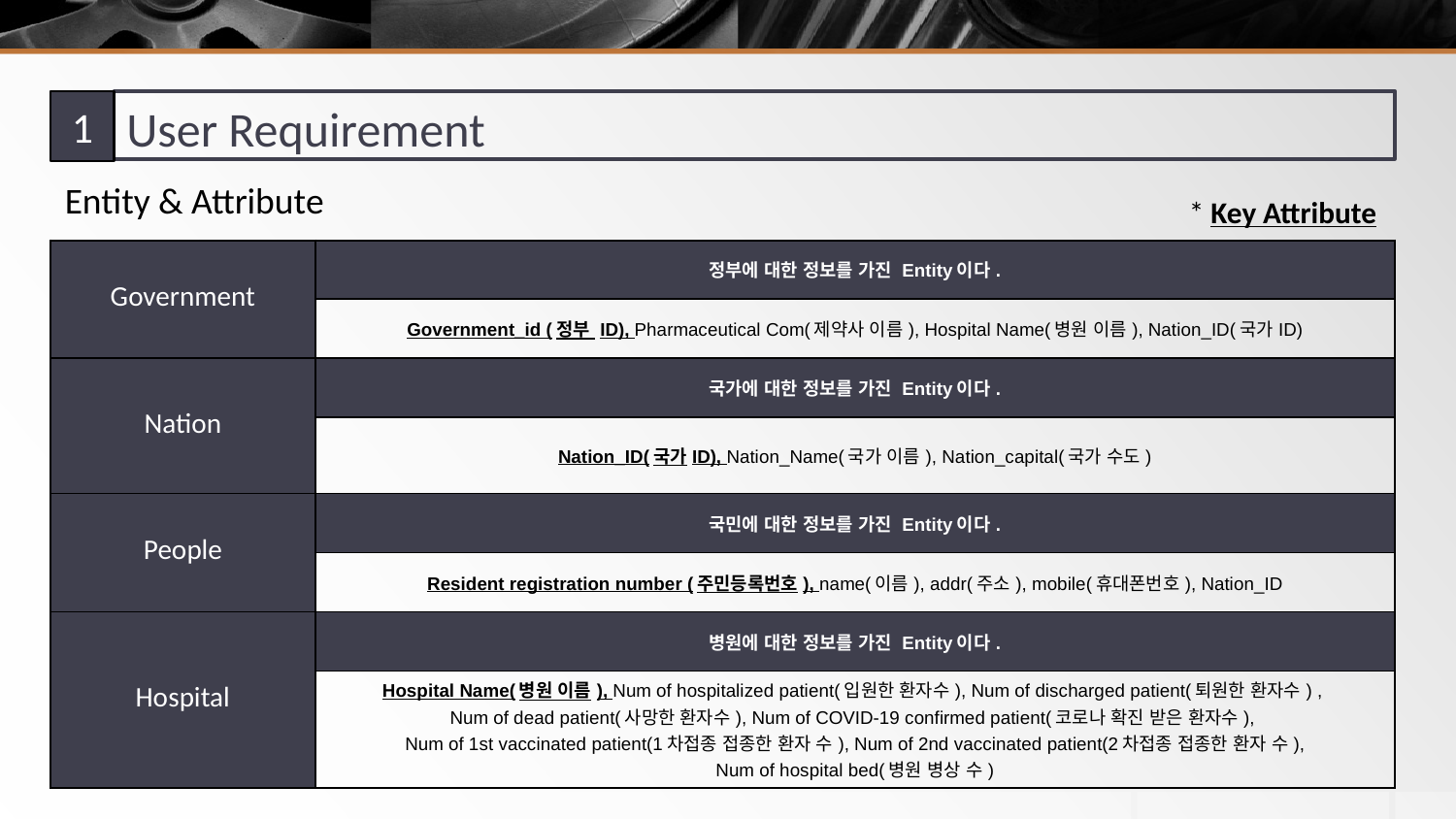

1
 User Requirement
Entity & Attribute
* Key Attribute
| Government | 정부에 대한 정보를 가진 Entity이다. |
| --- | --- |
|  | Government\_id (정부 ID), Pharmaceutical Com(제약사 이름), Hospital Name(병원 이름), Nation\_ID(국가ID) |
| Nation | 국가에 대한 정보를 가진 Entity이다. |
|  | Nation\_ID(국가ID), Nation\_Name(국가 이름), Nation\_capital(국가 수도) |
| People | 국민에 대한 정보를 가진 Entity이다. |
|  | Resident registration number (주민등록번호), name(이름), addr(주소), mobile(휴대폰번호), Nation\_ID |
| Hospital | 병원에 대한 정보를 가진 Entity이다. |
|  | Hospital Name(병원 이름), Num of hospitalized patient(입원한 환자수), Num of discharged patient(퇴원한 환자수) , Num of dead patient(사망한 환자수), Num of COVID-19 confirmed patient(코로나 확진 받은 환자수), Num of 1st vaccinated patient(1차접종 접종한 환자 수), Num of 2nd vaccinated patient(2차접종 접종한 환자 수), Num of hospital bed(병원 병상 수) |